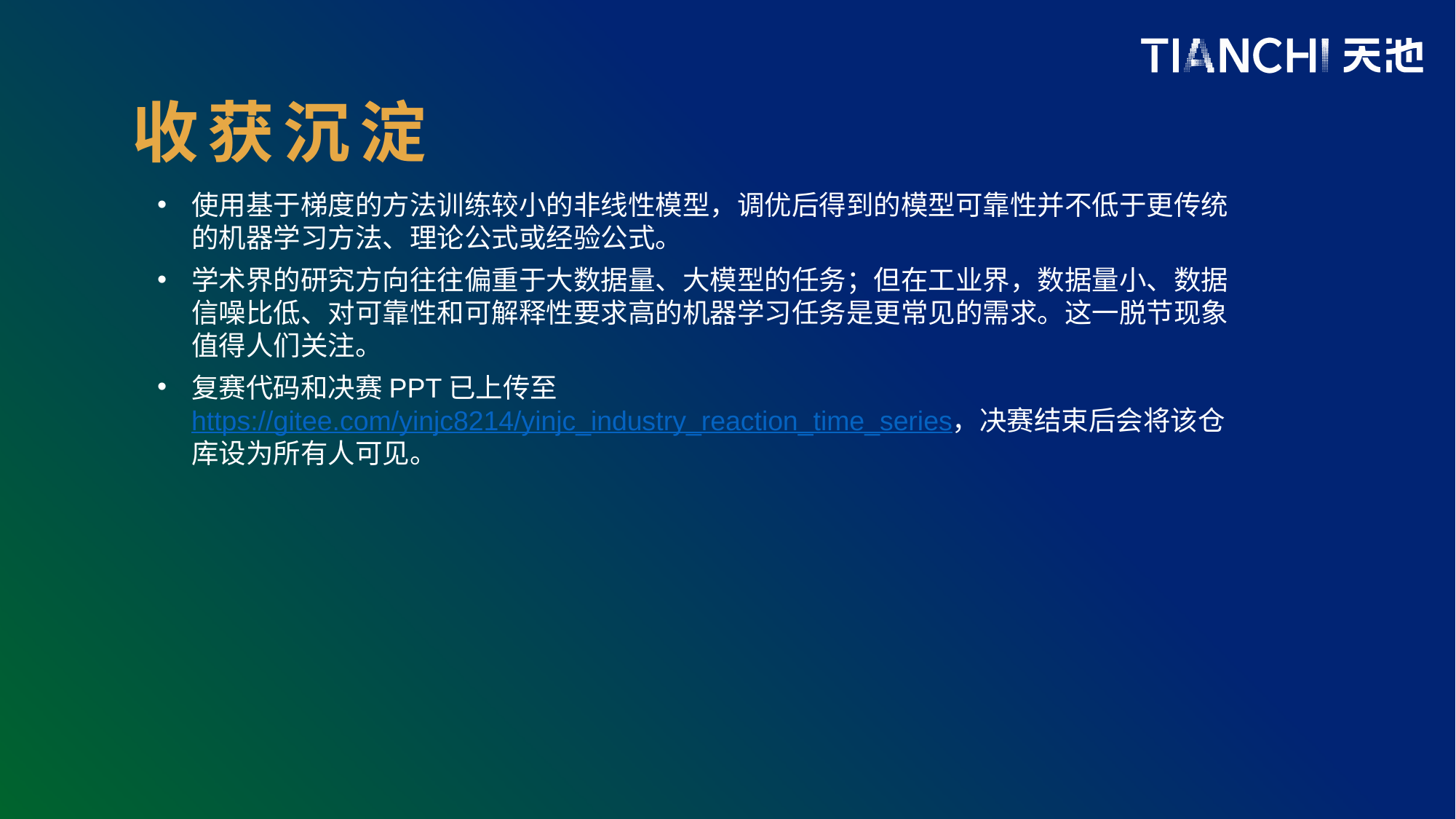

收获沉淀
使用基于梯度的方法训练较小的非线性模型，调优后得到的模型可靠性并不低于更传统的机器学习方法、理论公式或经验公式。
学术界的研究方向往往偏重于大数据量、大模型的任务；但在工业界，数据量小、数据信噪比低、对可靠性和可解释性要求高的机器学习任务是更常见的需求。这一脱节现象值得人们关注。
复赛代码和决赛PPT已上传至https://gitee.com/yinjc8214/yinjc_industry_reaction_time_series，决赛结束后会将该仓库设为所有人可见。